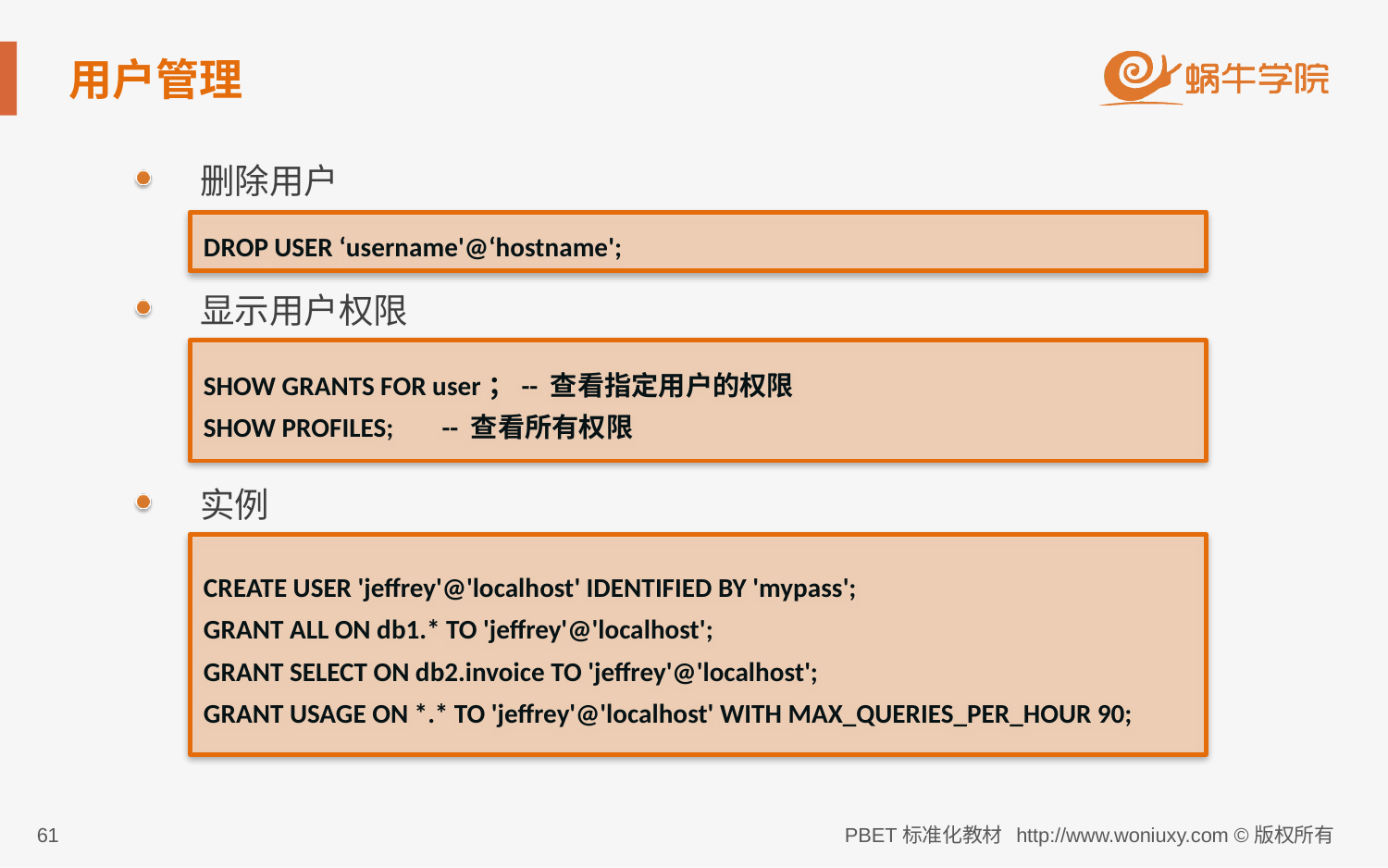

# 用户管理
删除用户

显示用户权限

实例

DROP USER ‘username'@‘hostname';
SHOW GRANTS FOR user；-- 查看指定用户的权限
SHOW PROFILES;        -- 查看所有权限
CREATE USER 'jeffrey'@'localhost' IDENTIFIED BY 'mypass';
GRANT ALL ON db1.* TO 'jeffrey'@'localhost';
GRANT SELECT ON db2.invoice TO 'jeffrey'@'localhost';
GRANT USAGE ON *.* TO 'jeffrey'@'localhost' WITH MAX_QUERIES_PER_HOUR 90;